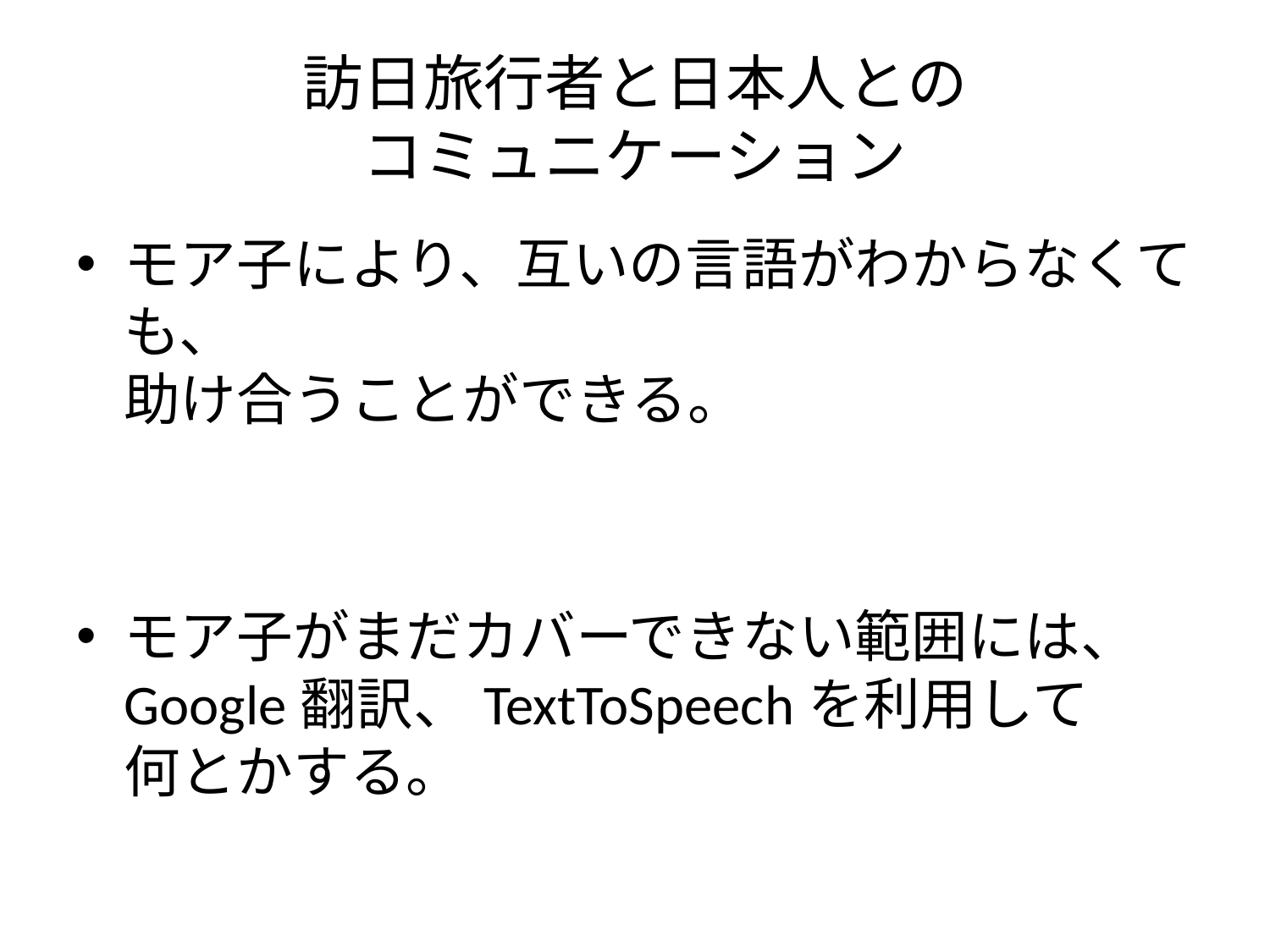

# 訪日旅行者と日本人との コミュニケーション
モア子により、互いの言語がわからなくても、
助け合うことができる。

モア子がまだカバーできない範囲には、
Google翻訳、TextToSpeechを利用して
何とかする。